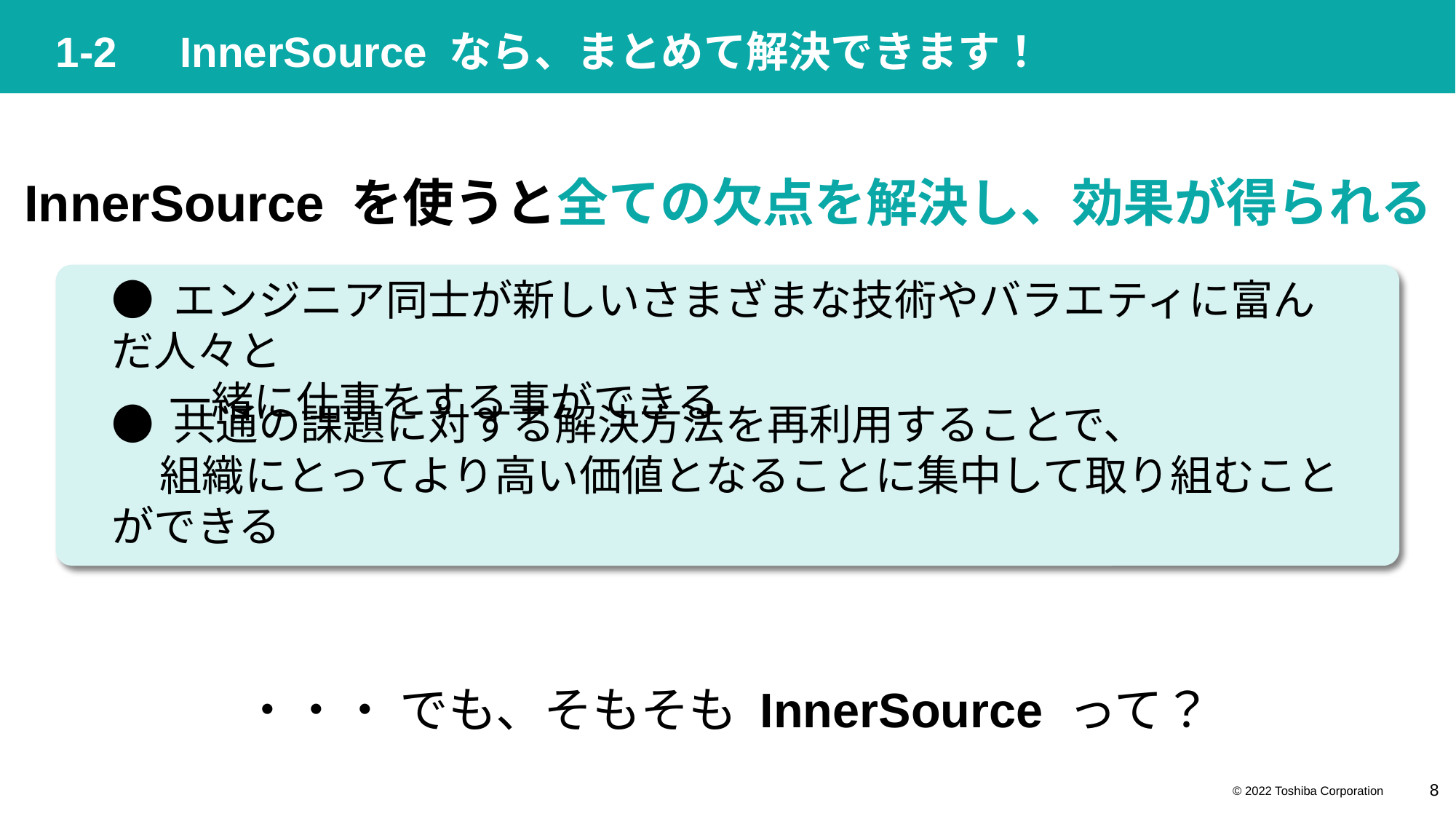

# 1-2　InnerSource なら、まとめて解決できます！
InnerSource を使うと全ての欠点を解決し、効果が得られる

● エンジニア同士が新しいさまざまな技術やバラエティに富んだ人々と
     一緒に仕事をする事ができる
● 共通の課題に対する解決方法を再利用することで、
    組織にとってより高い価値となることに集中して取り組むことができる
・・・ でも、そもそも InnerSource って？